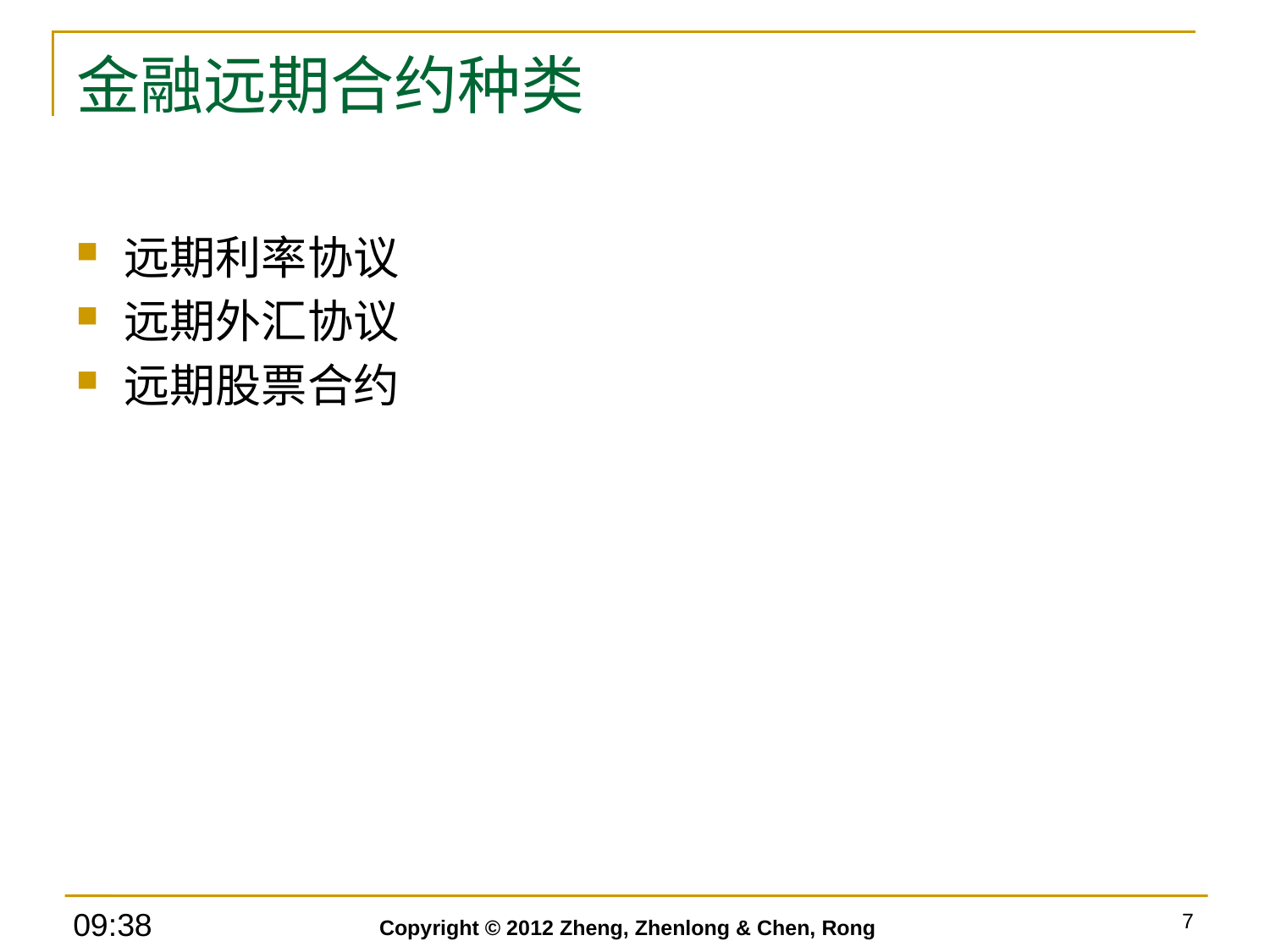

# 金融远期合约种类
远期利率协议
远期外汇协议
远期股票合约
7
Copyright © 2012 Zheng, Zhenlong & Chen, Rong